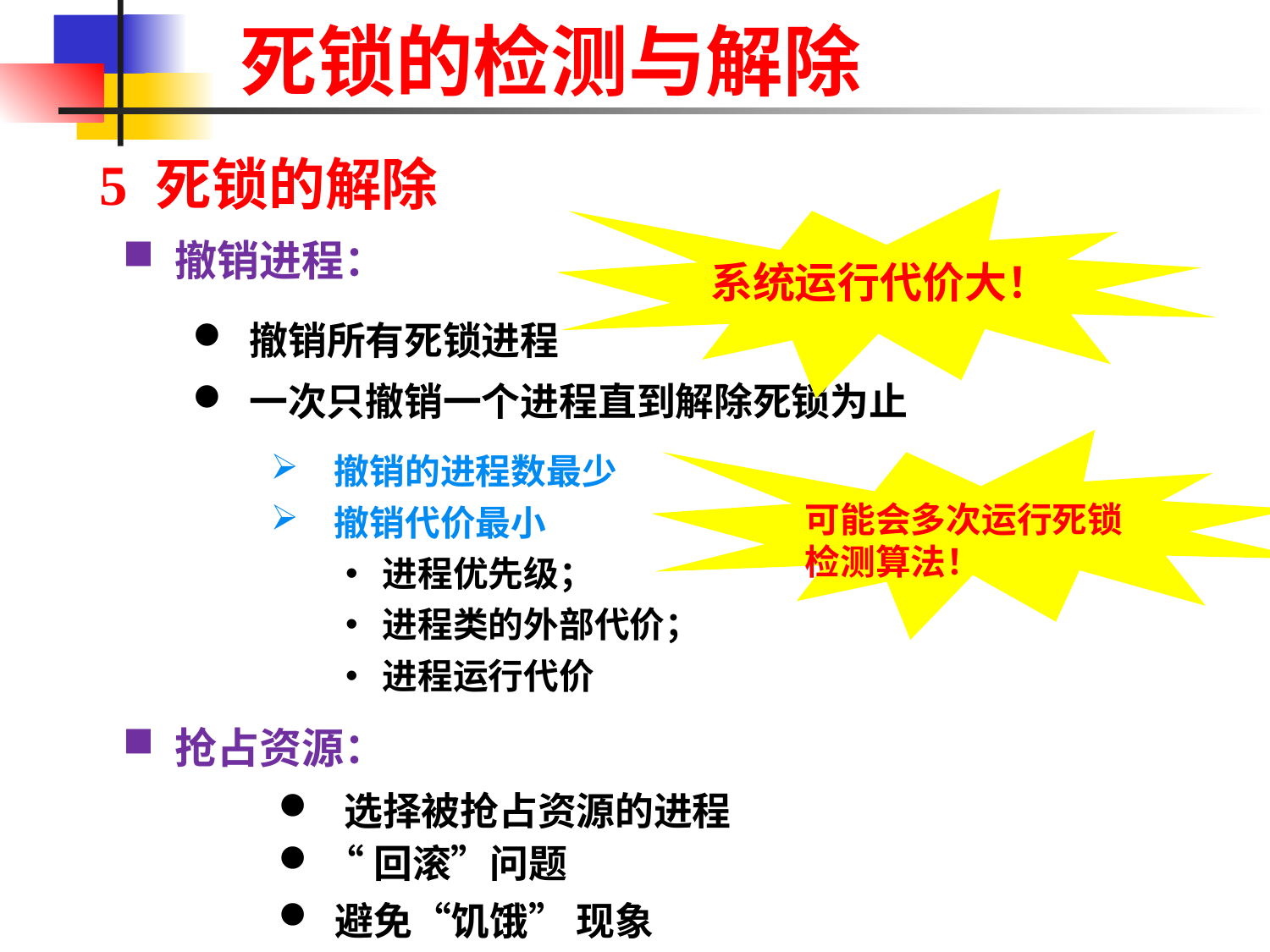

# 死锁的检测与解除
5 死锁的解除
系统运行代价大！
 撤销进程：
 撤销所有死锁进程
 一次只撤销一个进程直到解除死锁为止
可能会多次运行死锁检测算法！
撤销的进程数最少
撤销代价最小
  进程优先级；
  进程类的外部代价；
  进程运行代价
 抢占资源：
  选择被抢占资源的进程
 “回滚”问题
 避免“饥饿” 现象